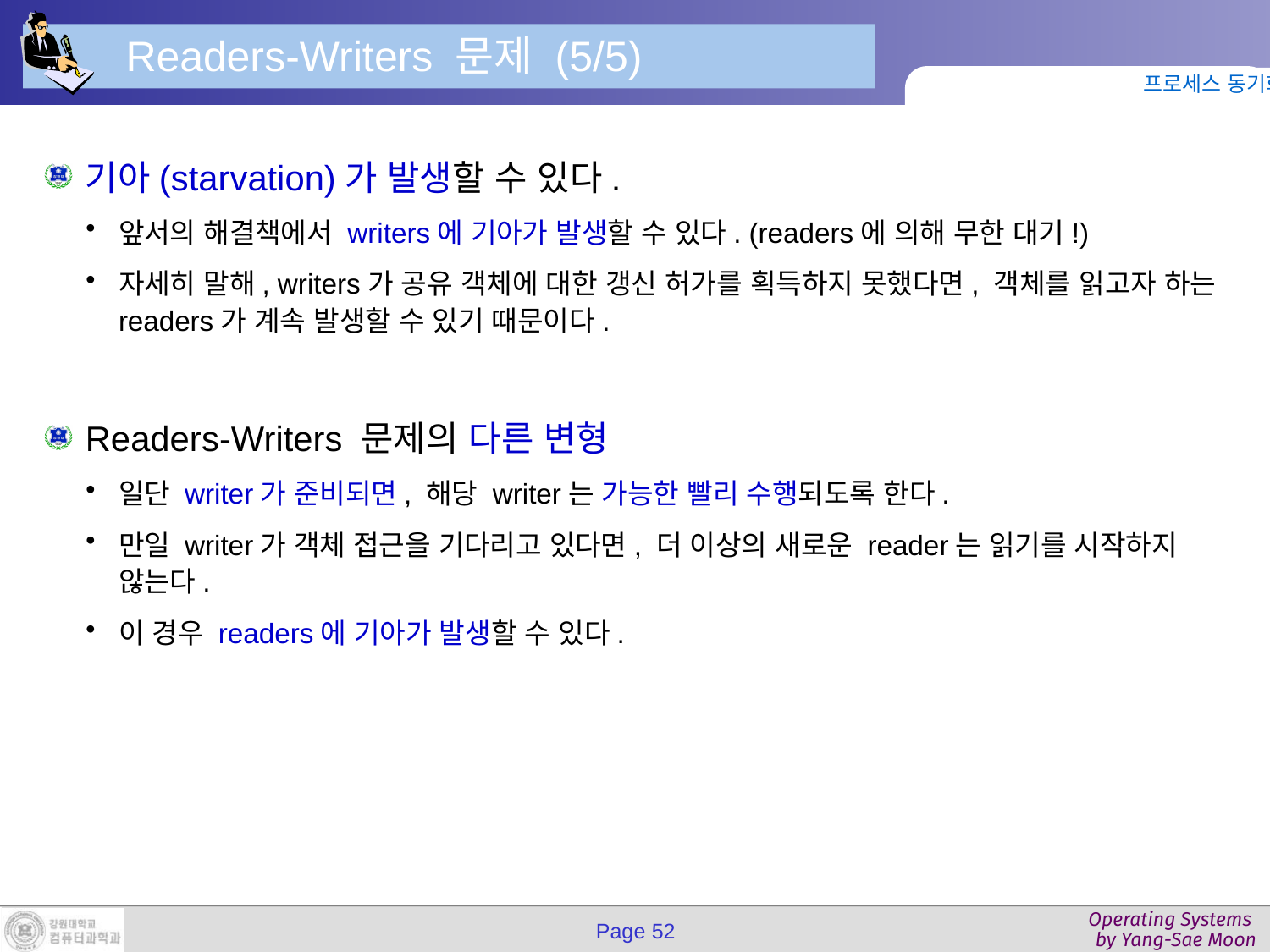

Readers-Writers 문제 (5/5)
프로세스 동기화
기아(starvation)가 발생할 수 있다.
앞서의 해결책에서 writers에 기아가 발생할 수 있다. (readers에 의해 무한 대기!)
자세히 말해, writers가 공유 객체에 대한 갱신 허가를 획득하지 못했다면, 객체를 읽고자 하는 readers가 계속 발생할 수 있기 때문이다.

Readers-Writers 문제의 다른 변형
일단 writer가 준비되면, 해당 writer는 가능한 빨리 수행되도록 한다.
만일 writer가 객체 접근을 기다리고 있다면, 더 이상의 새로운 reader는 읽기를 시작하지 않는다.
이 경우 readers에 기아가 발생할 수 있다.
Page 52